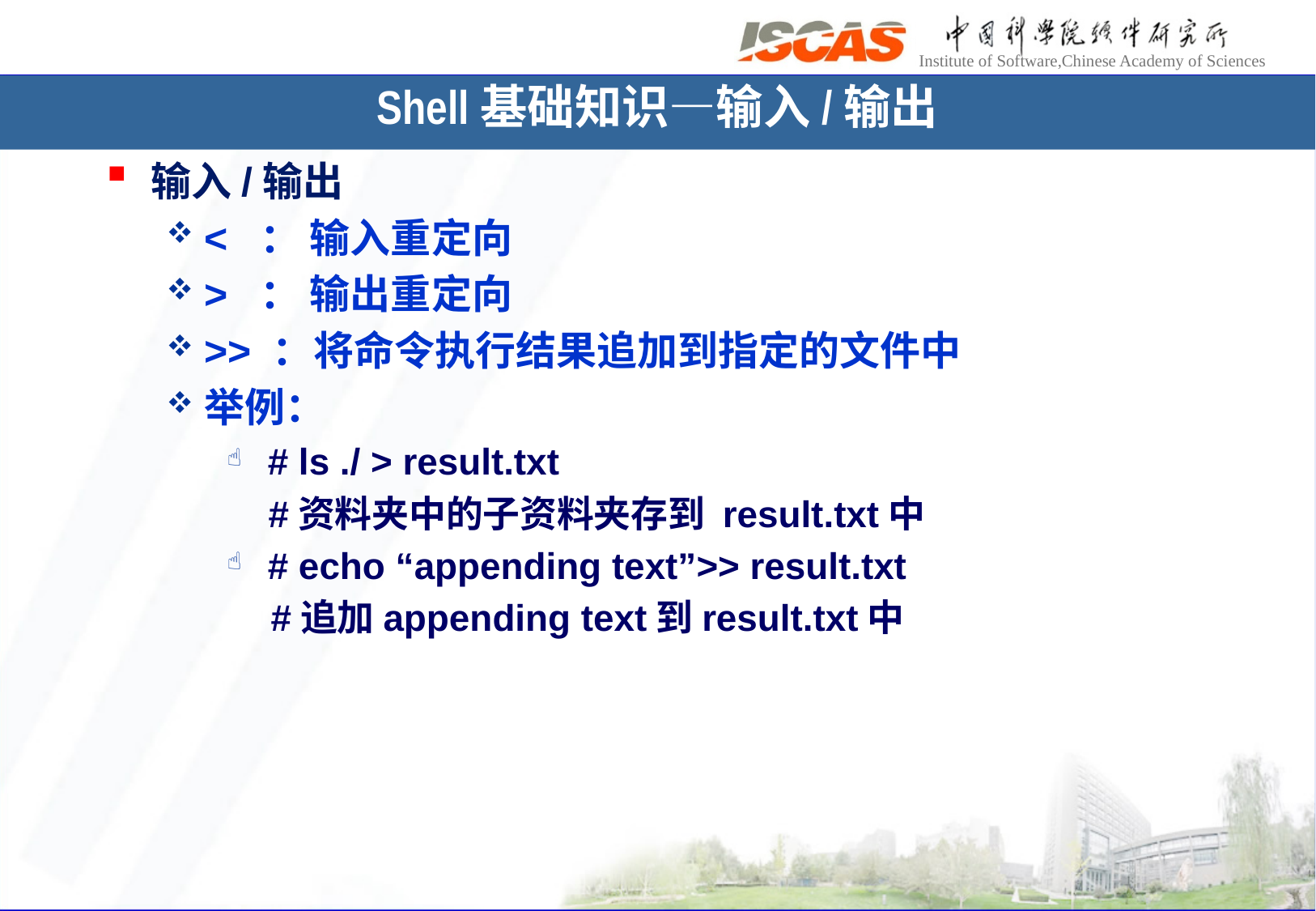

# Shell基础知识—输入/输出
输入/输出
<  ： 输入重定向
>  ： 输出重定向
>> ：将命令执行结果追加到指定的文件中
举例：
 # ls ./ > result.txt
    #资料夹中的子资料夹存到 result.txt中
 # echo “appending text”>> result.txt
                #追加appending text到result.txt中